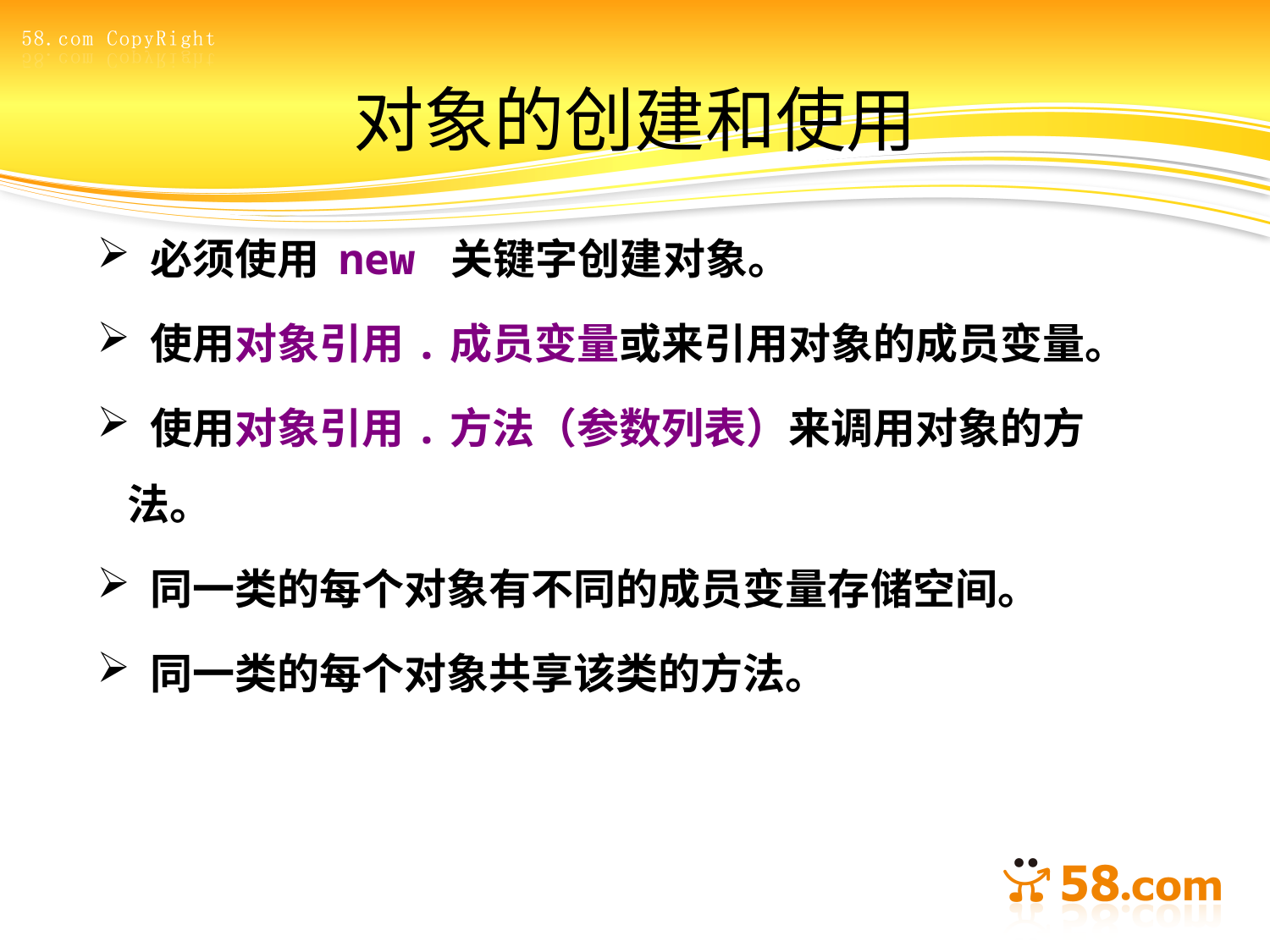

# 对象的创建和使用
 必须使用 new 关键字创建对象。
 使用对象引用.成员变量或来引用对象的成员变量。
 使用对象引用.方法（参数列表）来调用对象的方法。
 同一类的每个对象有不同的成员变量存储空间。
 同一类的每个对象共享该类的方法。